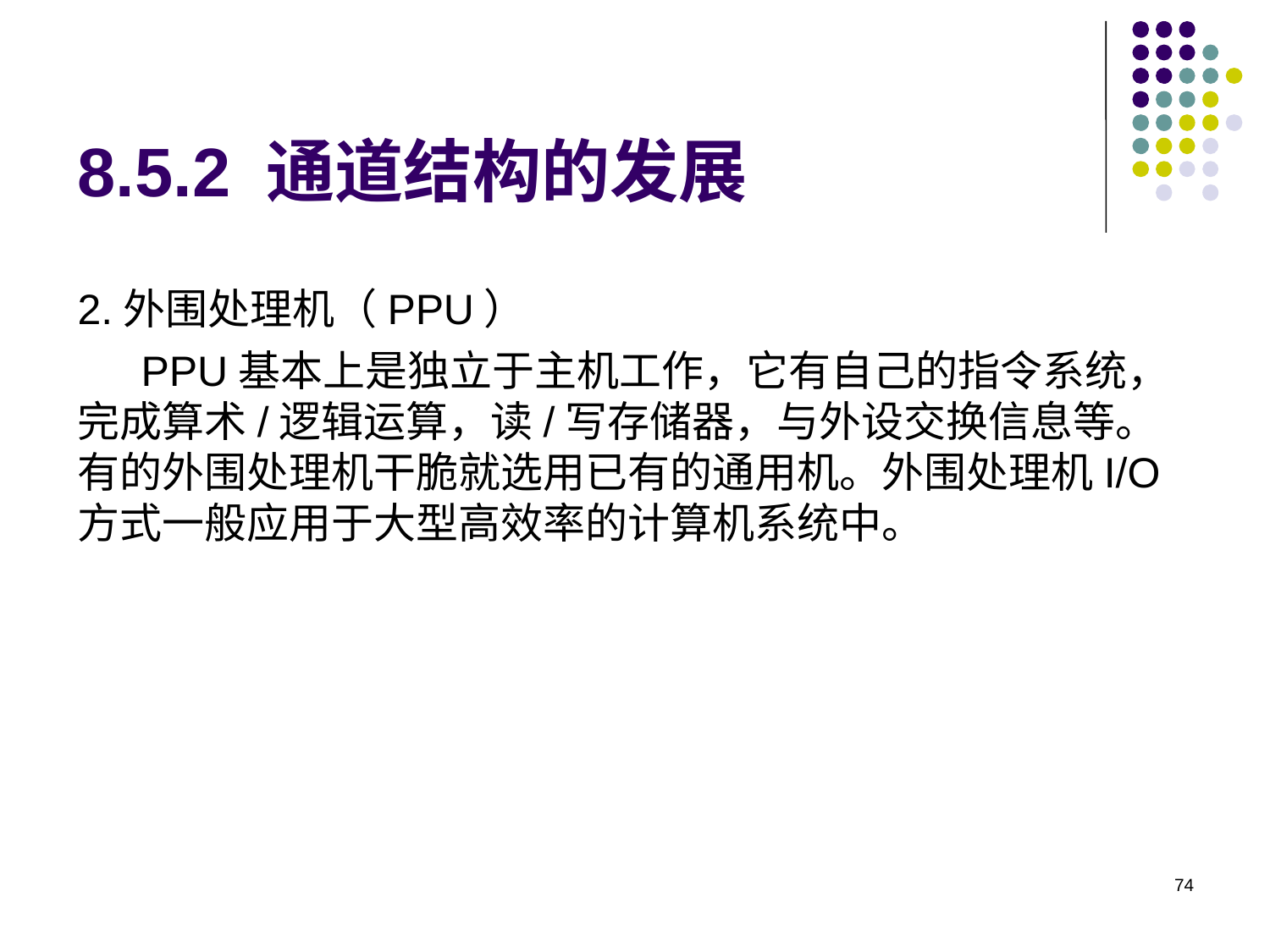

# 8.5.2 通道结构的发展
2.外围处理机（PPU）
PPU基本上是独立于主机工作，它有自己的指令系统，完成算术/逻辑运算，读/写存储器，与外设交换信息等。有的外围处理机干脆就选用已有的通用机。外围处理机I/O方式一般应用于大型高效率的计算机系统中。
74